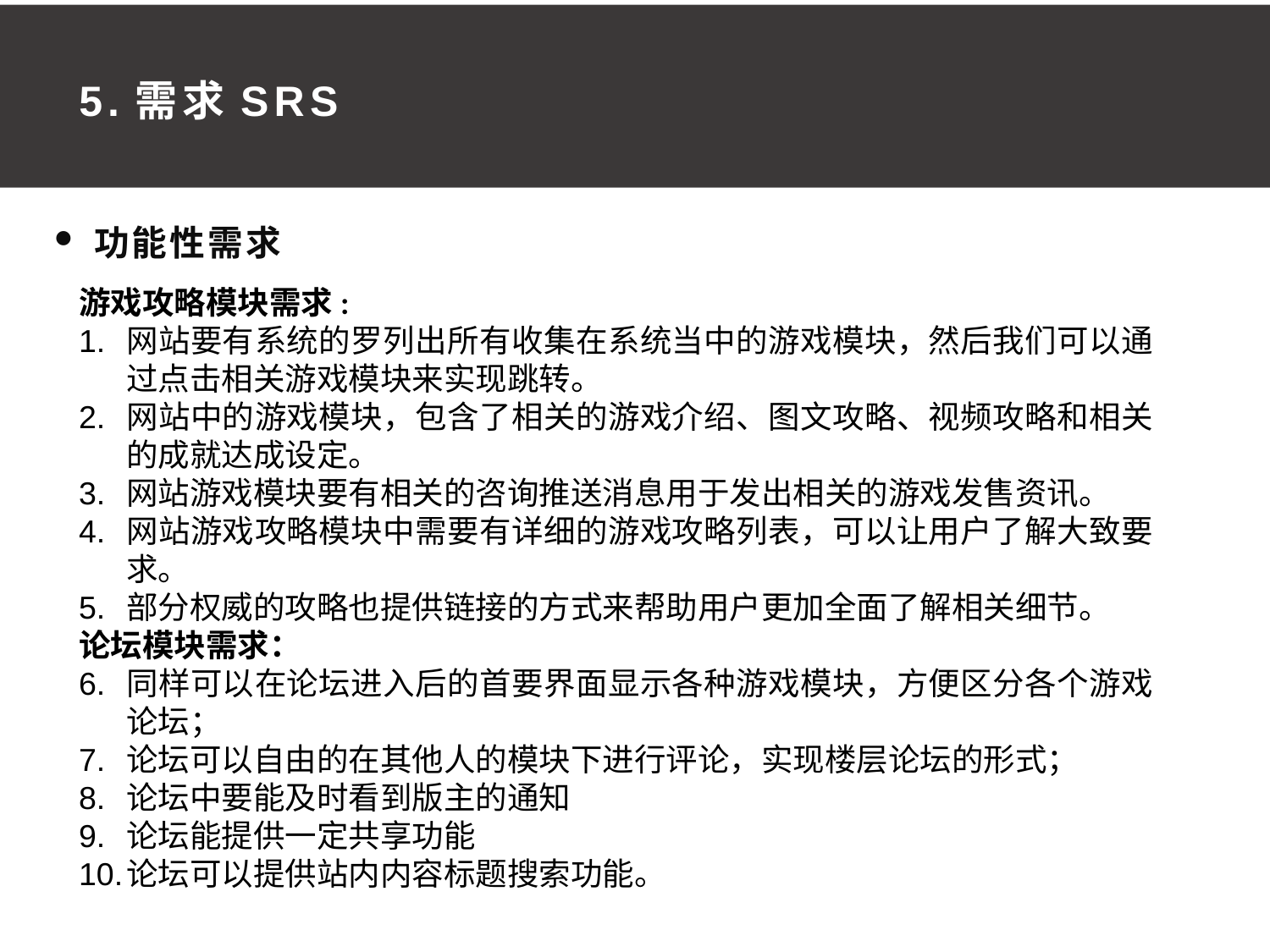

5.需求SRS
功能性需求
游戏攻略模块需求:
网站要有系统的罗列出所有收集在系统当中的游戏模块，然后我们可以通过点击相关游戏模块来实现跳转。
网站中的游戏模块，包含了相关的游戏介绍、图文攻略、视频攻略和相关的成就达成设定。
网站游戏模块要有相关的咨询推送消息用于发出相关的游戏发售资讯。
网站游戏攻略模块中需要有详细的游戏攻略列表，可以让用户了解大致要求。
部分权威的攻略也提供链接的方式来帮助用户更加全面了解相关细节。
论坛模块需求：
同样可以在论坛进入后的首要界面显示各种游戏模块，方便区分各个游戏论坛；
论坛可以自由的在其他人的模块下进行评论，实现楼层论坛的形式；
论坛中要能及时看到版主的通知
论坛能提供一定共享功能
论坛可以提供站内内容标题搜索功能。